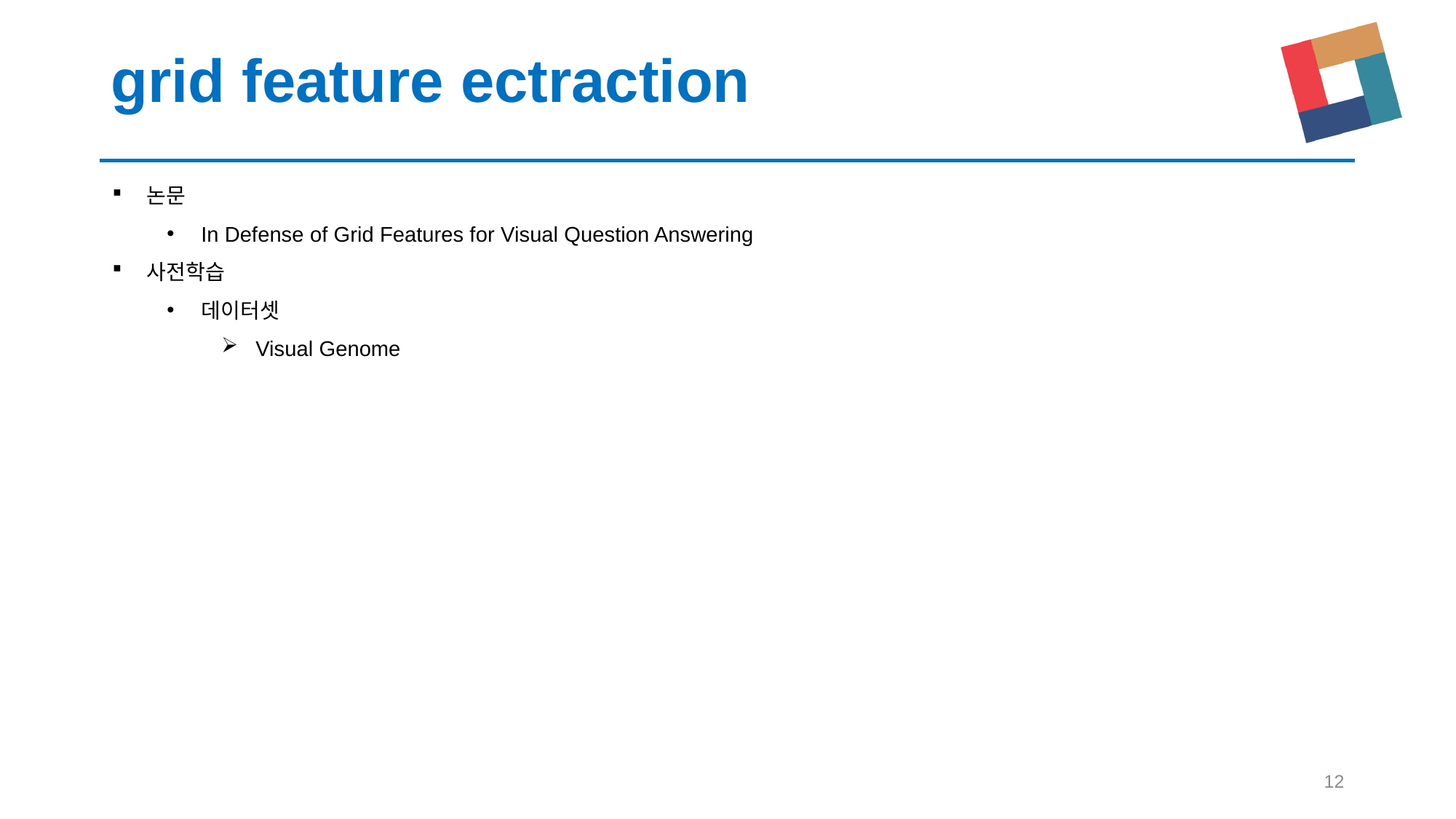

# grid feature ectraction
논문
In Defense of Grid Features for Visual Question Answering
사전학습
데이터셋
Visual Genome
12